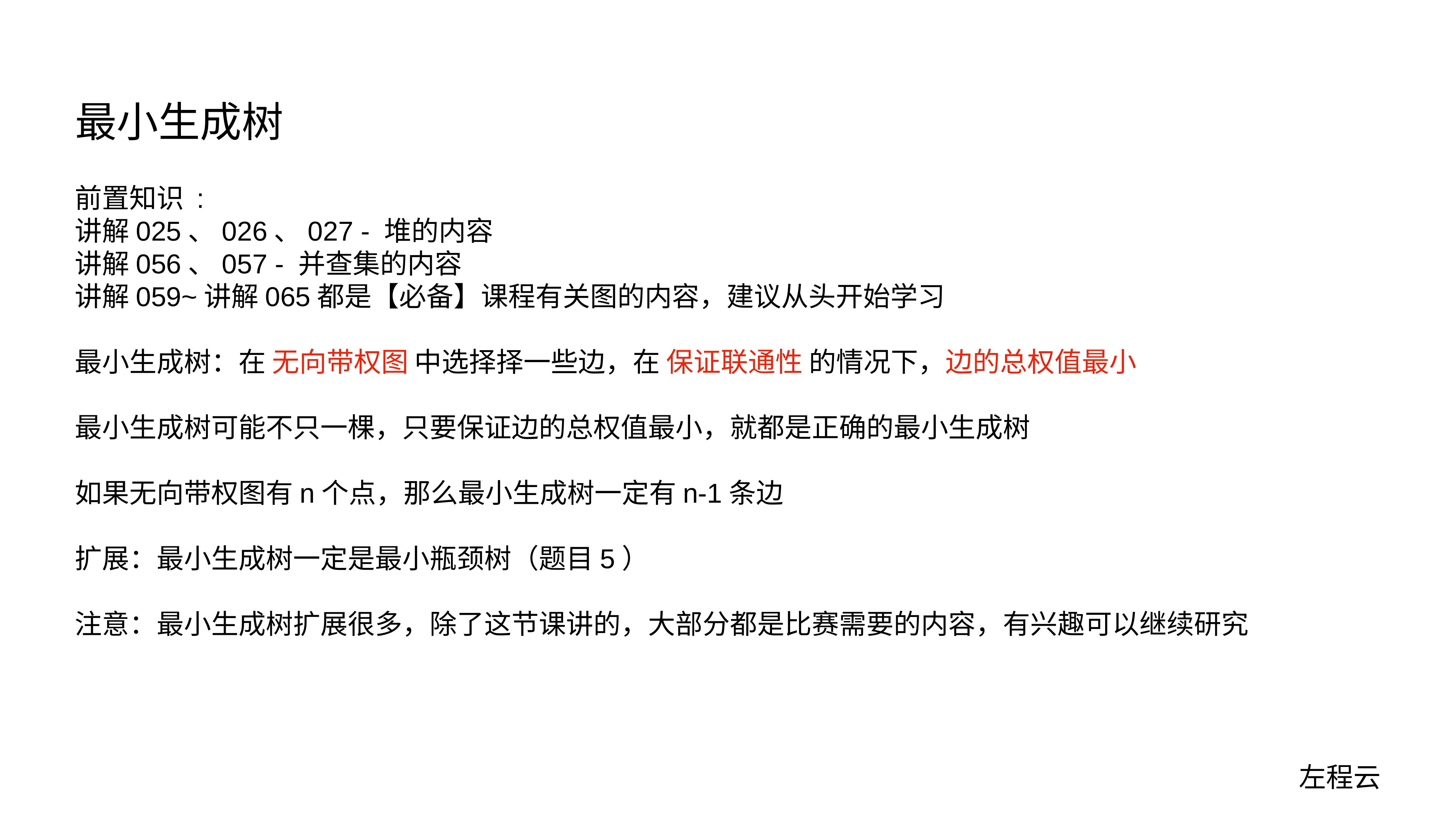

# 最小生成树
前置知识 :
讲解025、026、027 - 堆的内容
讲解056、057 - 并查集的内容
讲解059~讲解065都是【必备】课程有关图的内容，建议从头开始学习

最小生成树：在 无向带权图 中选择择一些边，在 保证联通性 的情况下，边的总权值最小

最小生成树可能不只一棵，只要保证边的总权值最小，就都是正确的最小生成树

如果无向带权图有n个点，那么最小生成树一定有n-1条边

扩展：最小生成树一定是最小瓶颈树（题目5）

注意：最小生成树扩展很多，除了这节课讲的，大部分都是比赛需要的内容，有兴趣可以继续研究
左程云